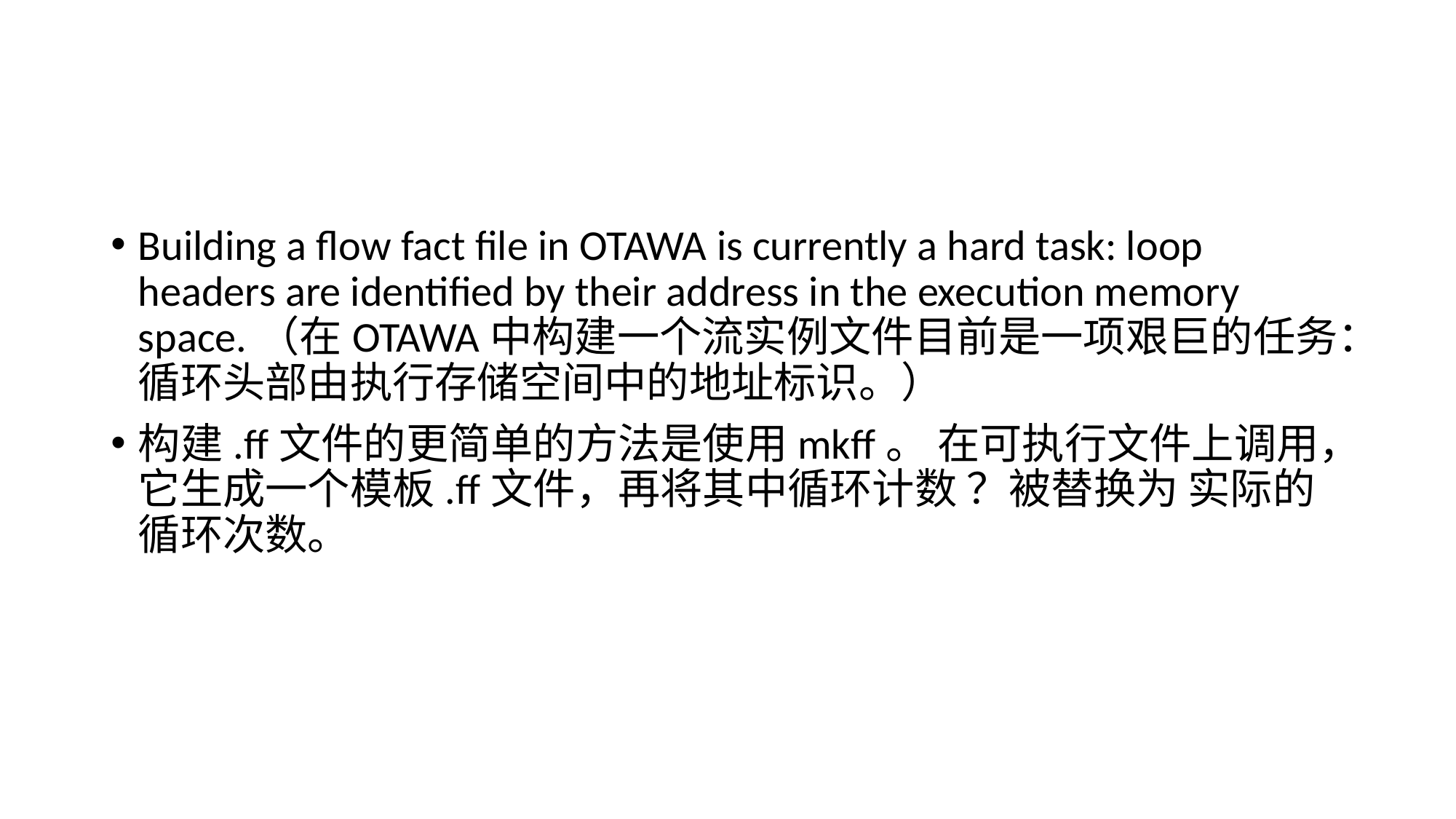

#
Building a flow fact file in OTAWA is currently a hard task: loop headers are identified by their address in the execution memory space.（在OTAWA中构建一个流实例文件目前是一项艰巨的任务：循环头部由执行存储空间中的地址标识。）
构建.ff文件的更简单的方法是使用mkff。 在可执行文件上调用，它生成一个模板.ff文件，再将其中循环计数 ？被替换为 实际的循环次数。